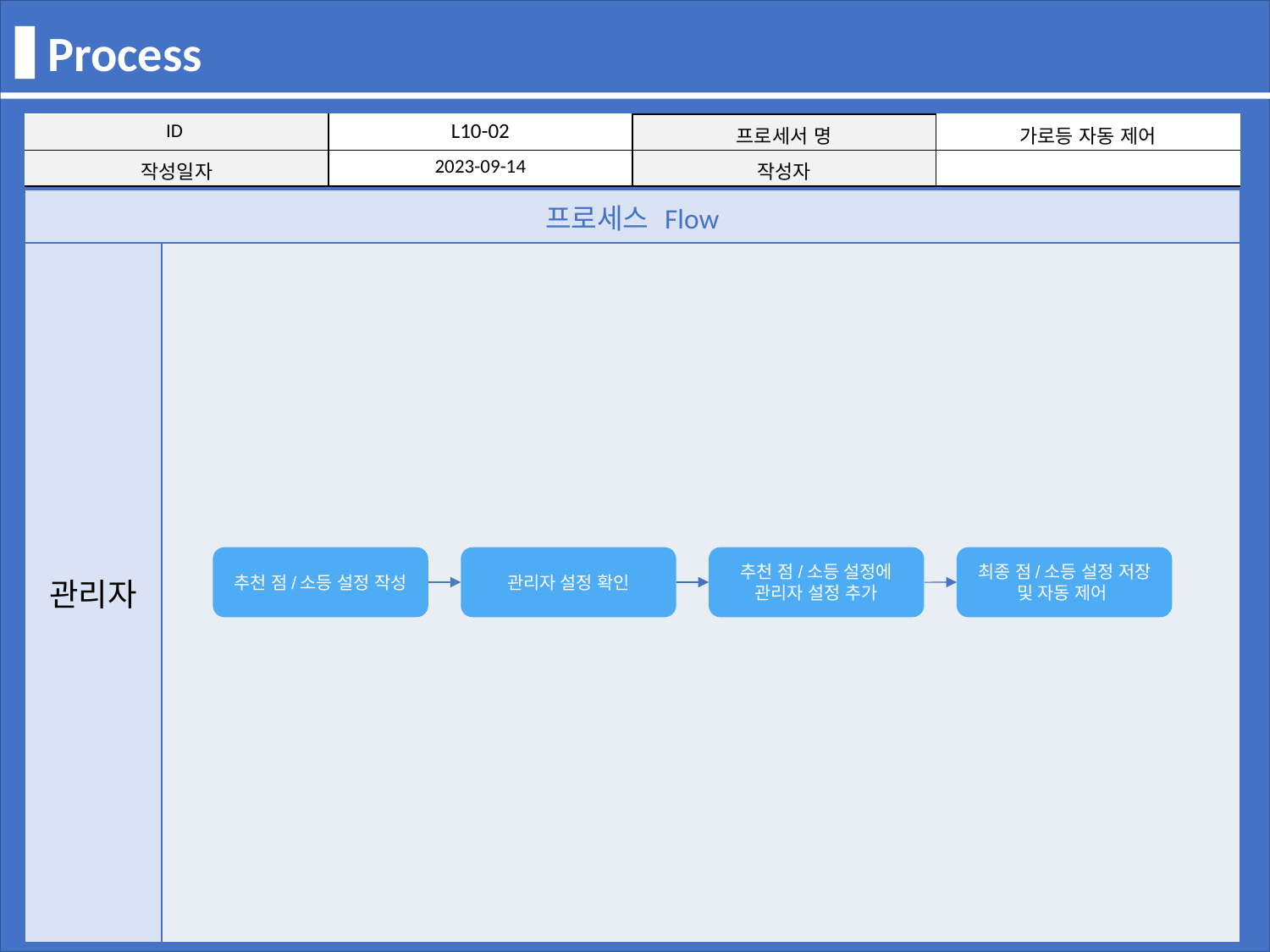

Process

| ID | L10-02 | 프로세서 명 | 가로등 자동 제어 |
| --- | --- | --- | --- |
| 작성일자 | 2023-09-14 | 작성자 |  |
| 프로세스 Flow |  |
| --- | --- |
| 관리자 |  |
추천 점/소등 설정 작성
관리자 설정 확인
추천 점/소등 설정에 관리자 설정 추가
최종 점/소등 설정 저장 및 자동 제어